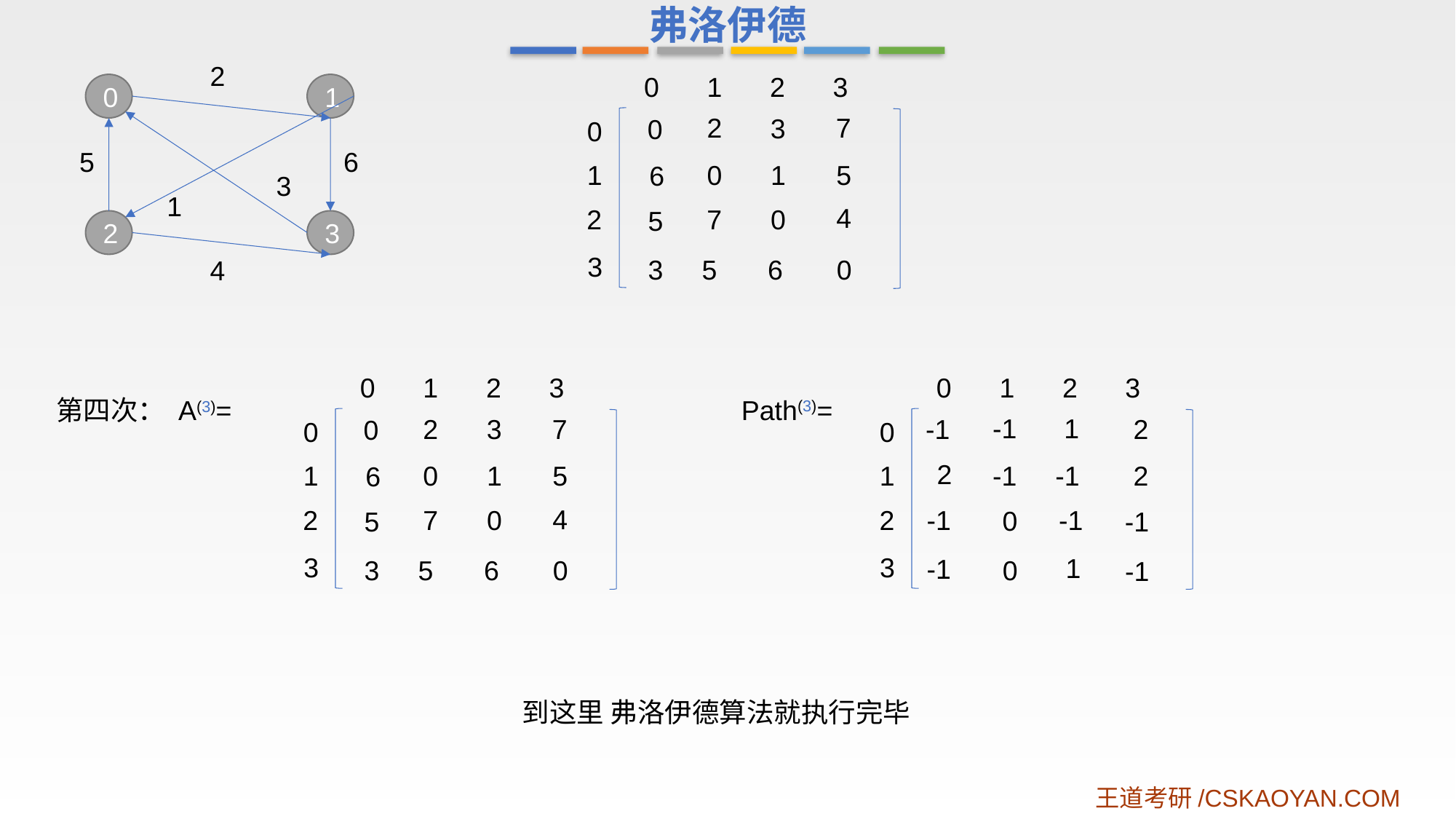

弗洛伊德

2
0
1
2
3
0
1
2
7
3
0

0

6
5
0
1
5
1
6
3
1
4
2
7
0
5
3
2
3
3
5
6
0
4
0
1
2
3
0
1
2
3
Path(3)=
第四次： A(3)=
-1
1
2
7
-1
3
2
0

0
0

2
-1
0
1
5
-1
2
1
1
6
4
-1
2
7
0
2
-1
0
-1
5
3
3
1
-1
3
5
6
0
0
-1
到这里 弗洛伊德算法就执行完毕
王道考研/CSKAOYAN.COM